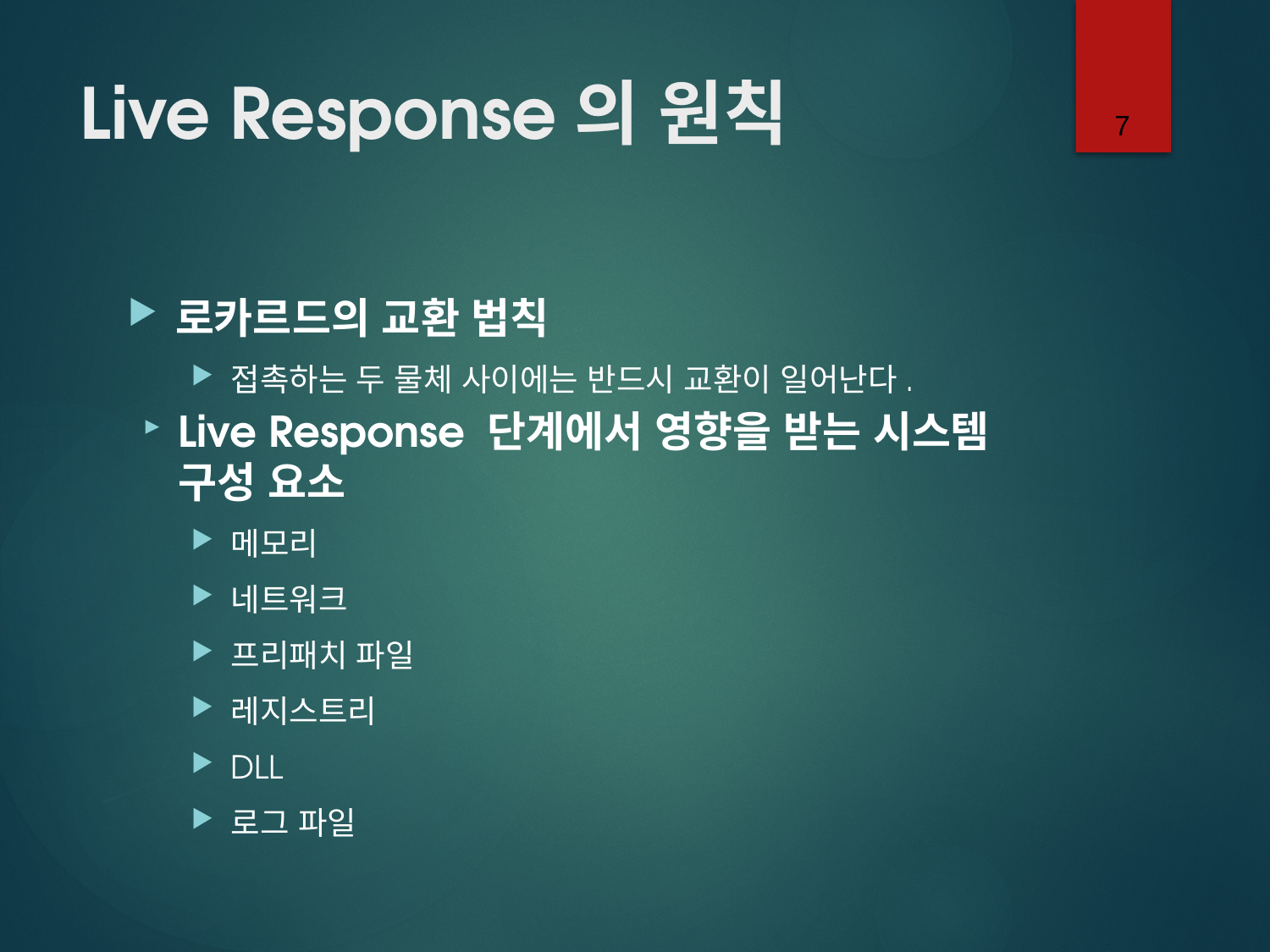

7
# Live Response의 원칙
로카르드의 교환 법칙
접촉하는 두 물체 사이에는 반드시 교환이 일어난다.
Live Response 단계에서 영향을 받는 시스템 구성 요소
메모리
네트워크
프리패치 파일
레지스트리
DLL
로그 파일